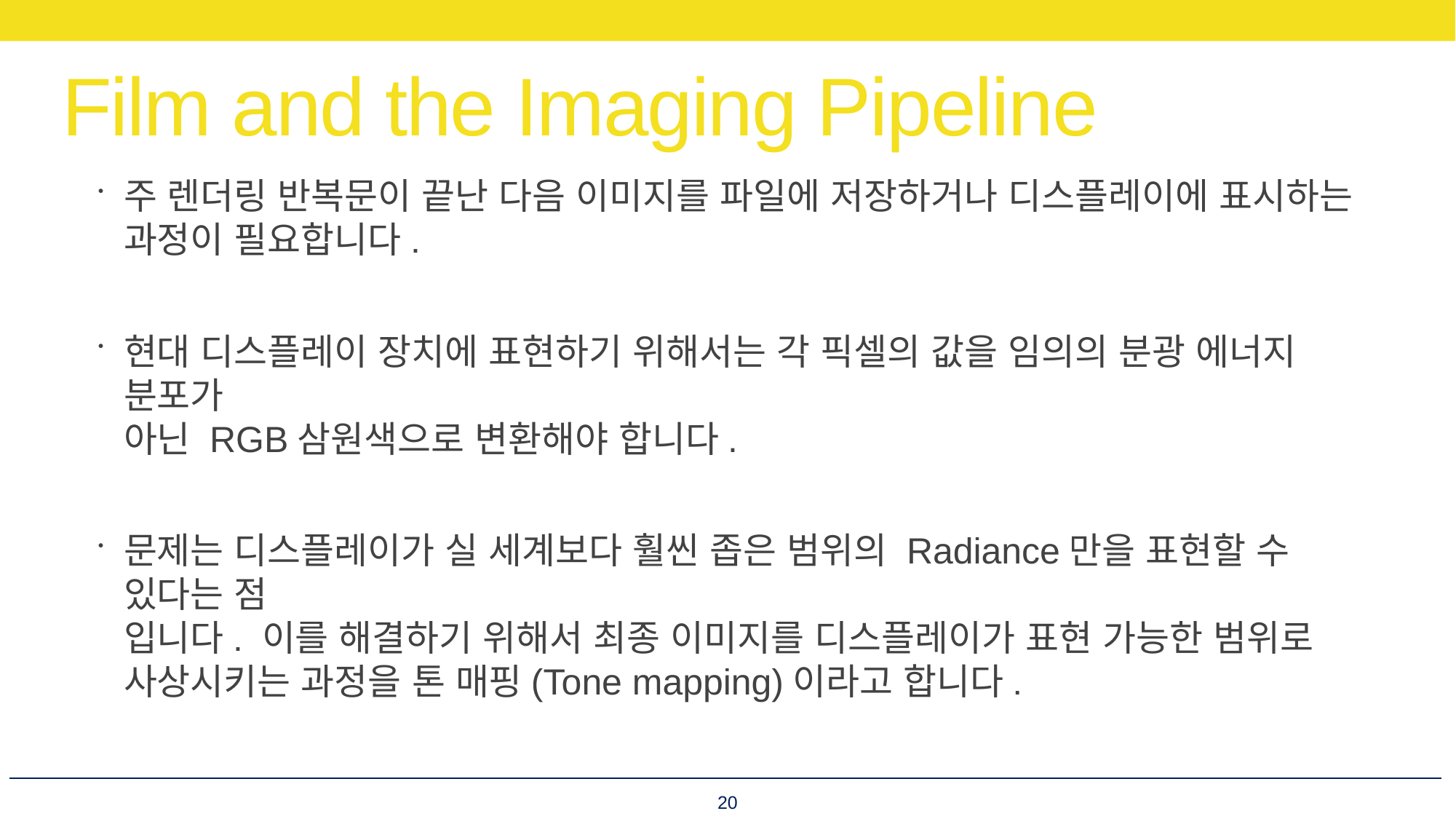

# Film and the Imaging Pipeline
주 렌더링 반복문이 끝난 다음 이미지를 파일에 저장하거나 디스플레이에 표시하는
과정이 필요합니다.

현대 디스플레이 장치에 표현하기 위해서는 각 픽셀의 값을 임의의 분광 에너지 분포가
아닌 RGB삼원색으로 변환해야 합니다.

문제는 디스플레이가 실 세계보다 훨씬 좁은 범위의 Radiance만을 표현할 수 있다는 점
입니다. 이를 해결하기 위해서 최종 이미지를 디스플레이가 표현 가능한 범위로 사상시키는 과정을 톤 매핑(Tone mapping)이라고 합니다.
20